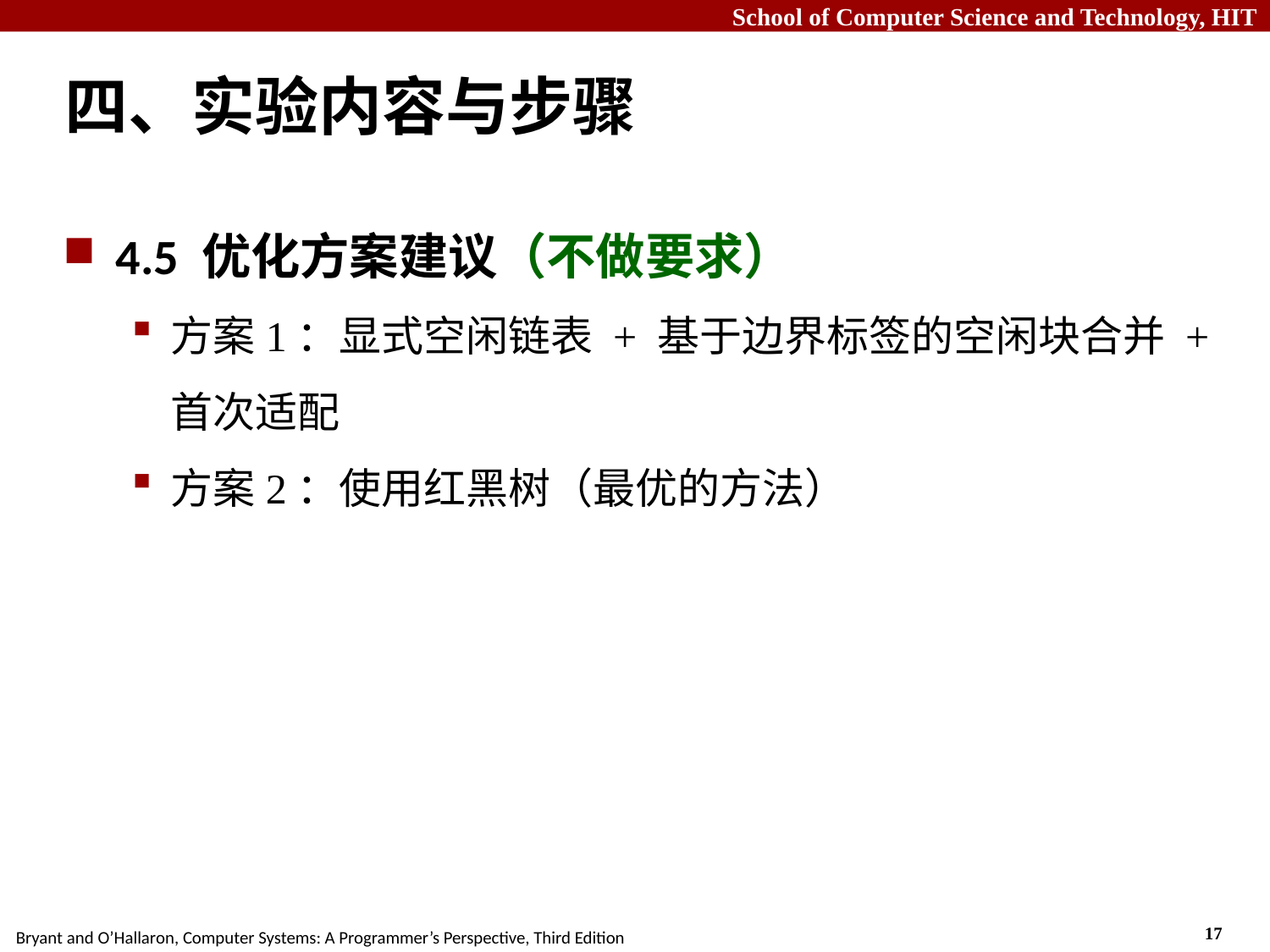

# 四、实验内容与步骤
4.5 优化方案建议（不做要求）
方案1：显式空闲链表 + 基于边界标签的空闲块合并 + 首次适配
方案2：使用红黑树（最优的方法）